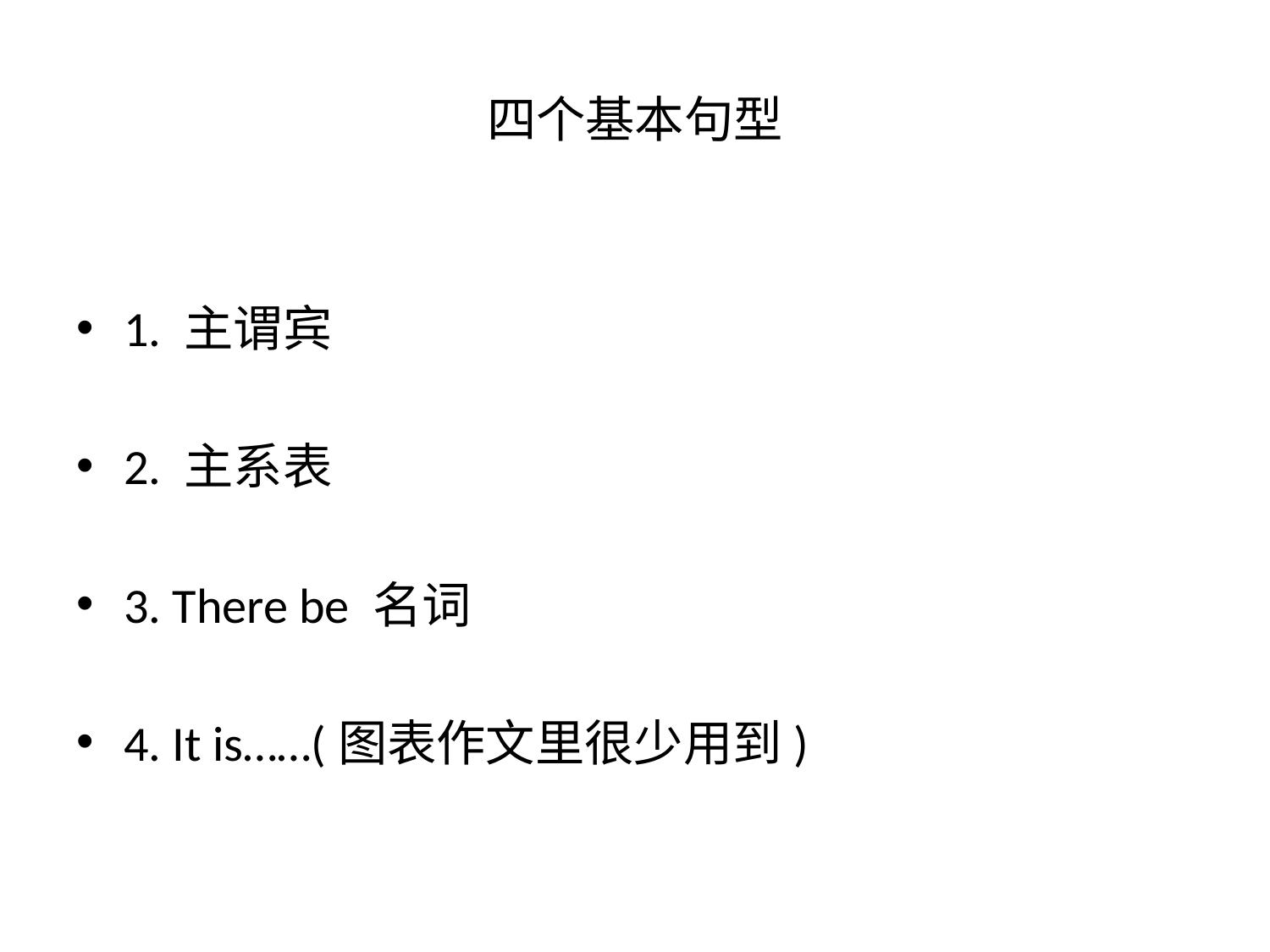

# 四个基本句型

1. 主谓宾

2. 主系表

3. There be 名词

4. It is……(图表作文里很少用到)